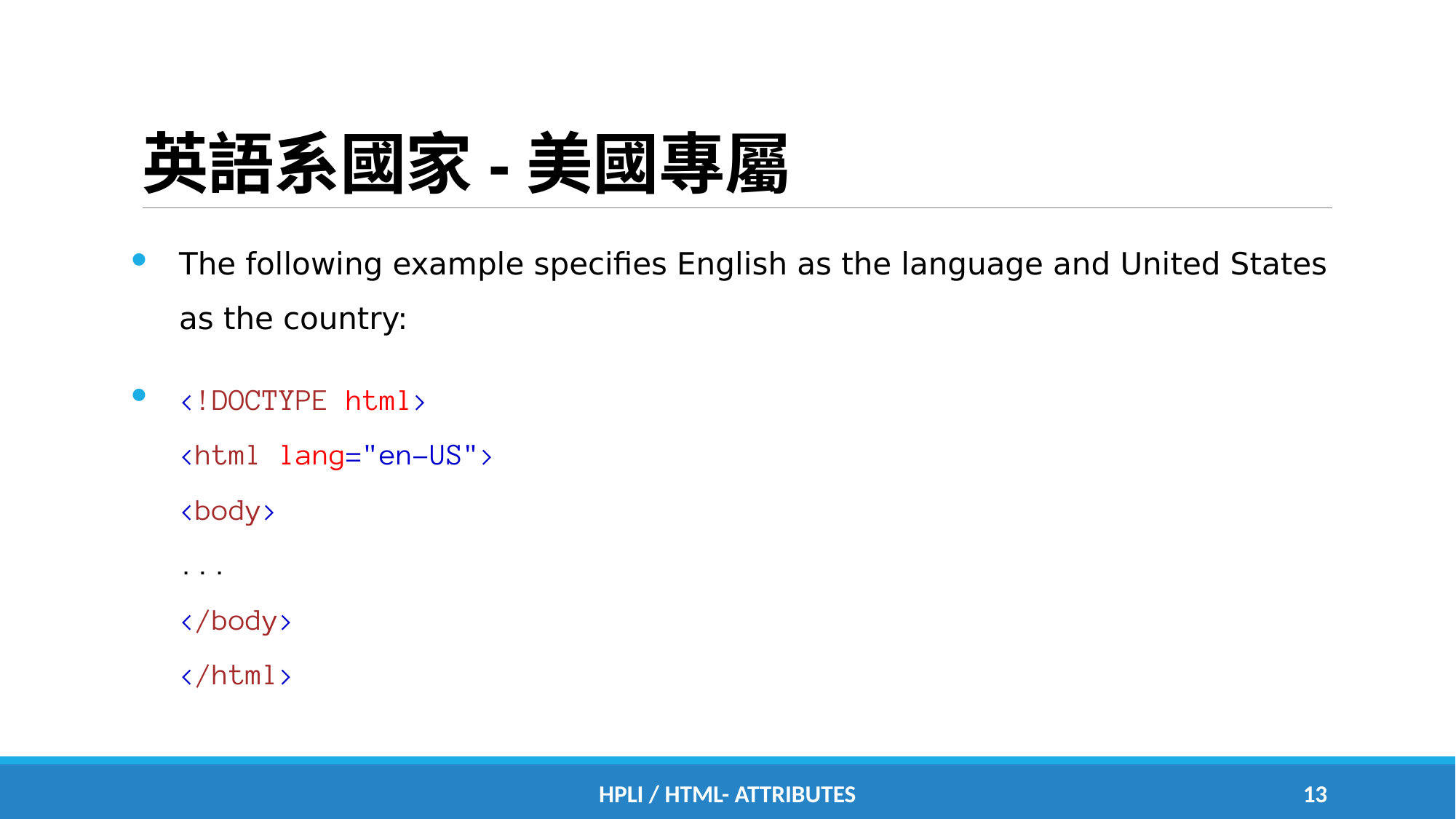

# 英語系國家-美國專屬
The following example specifies English as the language and United States as the country:
<!DOCTYPE html>
<html lang="en-US">
<body>
...
</body>
</html>
HPLI / HTML- Attributes
13